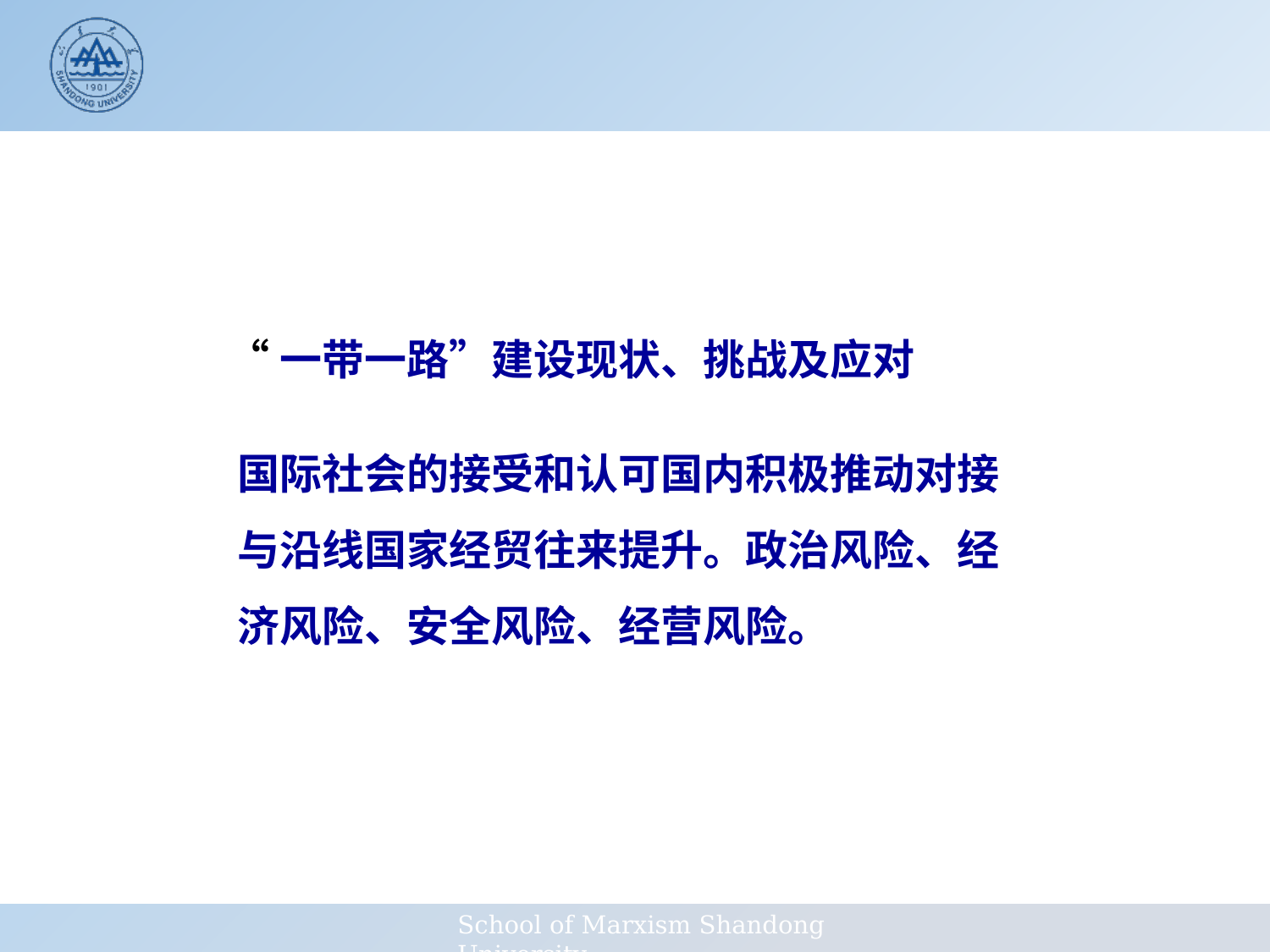

“一带一路”建设现状、挑战及应对
国际社会的接受和认可国内积极推动对接
与沿线国家经贸往来提升。政治风险、经济风险、安全风险、经营风险。